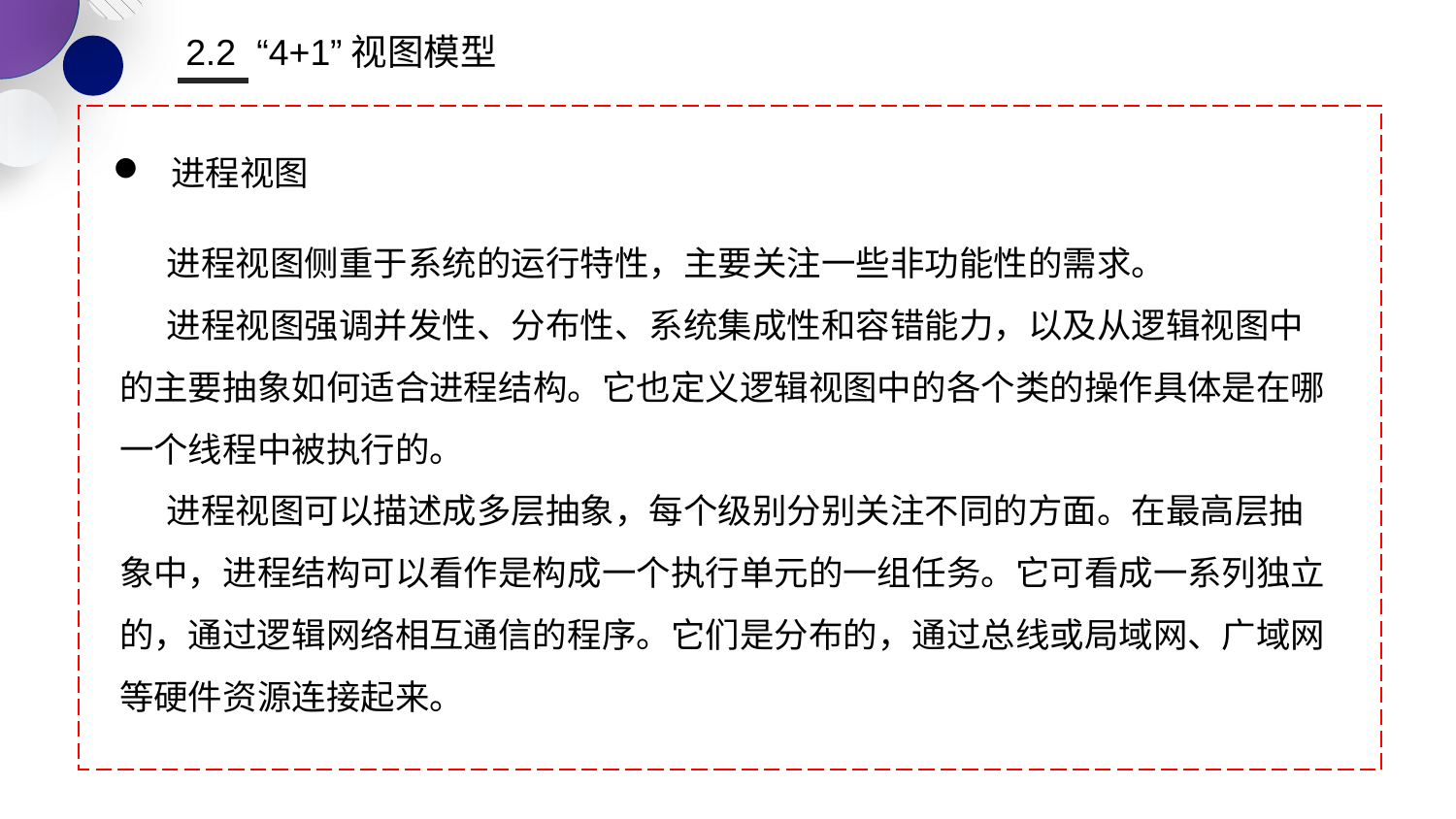

2.2  “4+1”视图模型

  进程视图
     进程视图侧重于系统的运行特性，主要关注一些非功能性的需求。
     进程视图强调并发性、分布性、系统集成性和容错能力，以及从逻辑视图中的主要抽象如何适合进程结构。它也定义逻辑视图中的各个类的操作具体是在哪一个线程中被执行的。
     进程视图可以描述成多层抽象，每个级别分别关注不同的方面。在最高层抽象中，进程结构可以看作是构成一个执行单元的一组任务。它可看成一系列独立的，通过逻辑网络相互通信的程序。它们是分布的，通过总线或局域网、广域网等硬件资源连接起来。